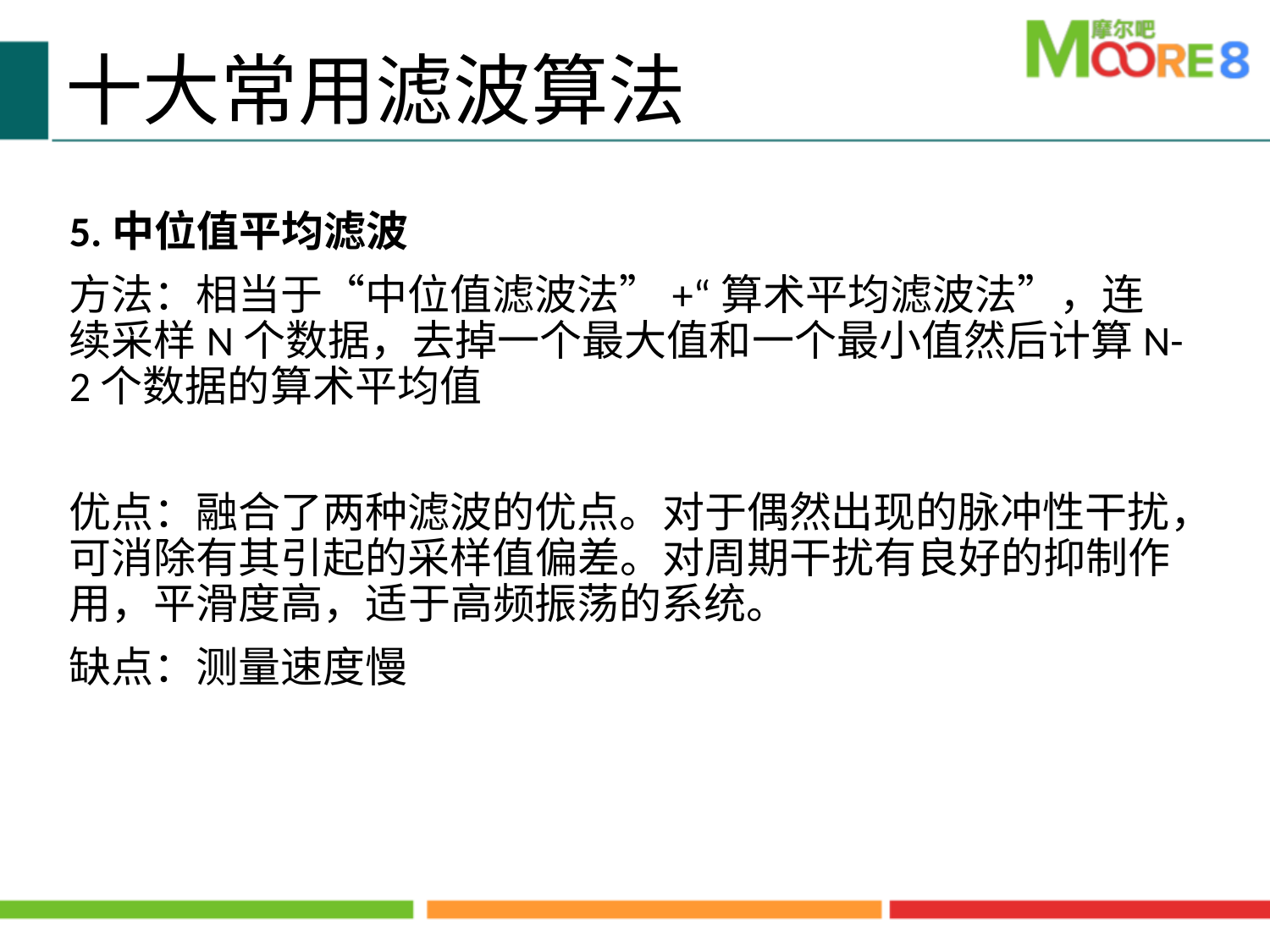

# 十大常用滤波算法
5.中位值平均滤波
方法：相当于“中位值滤波法”+“算术平均滤波法”，连续采样N个数据，去掉一个最大值和一个最小值然后计算N-2个数据的算术平均值

优点：融合了两种滤波的优点。对于偶然出现的脉冲性干扰，可消除有其引起的采样值偏差。对周期干扰有良好的抑制作用，平滑度高，适于高频振荡的系统。
缺点：测量速度慢